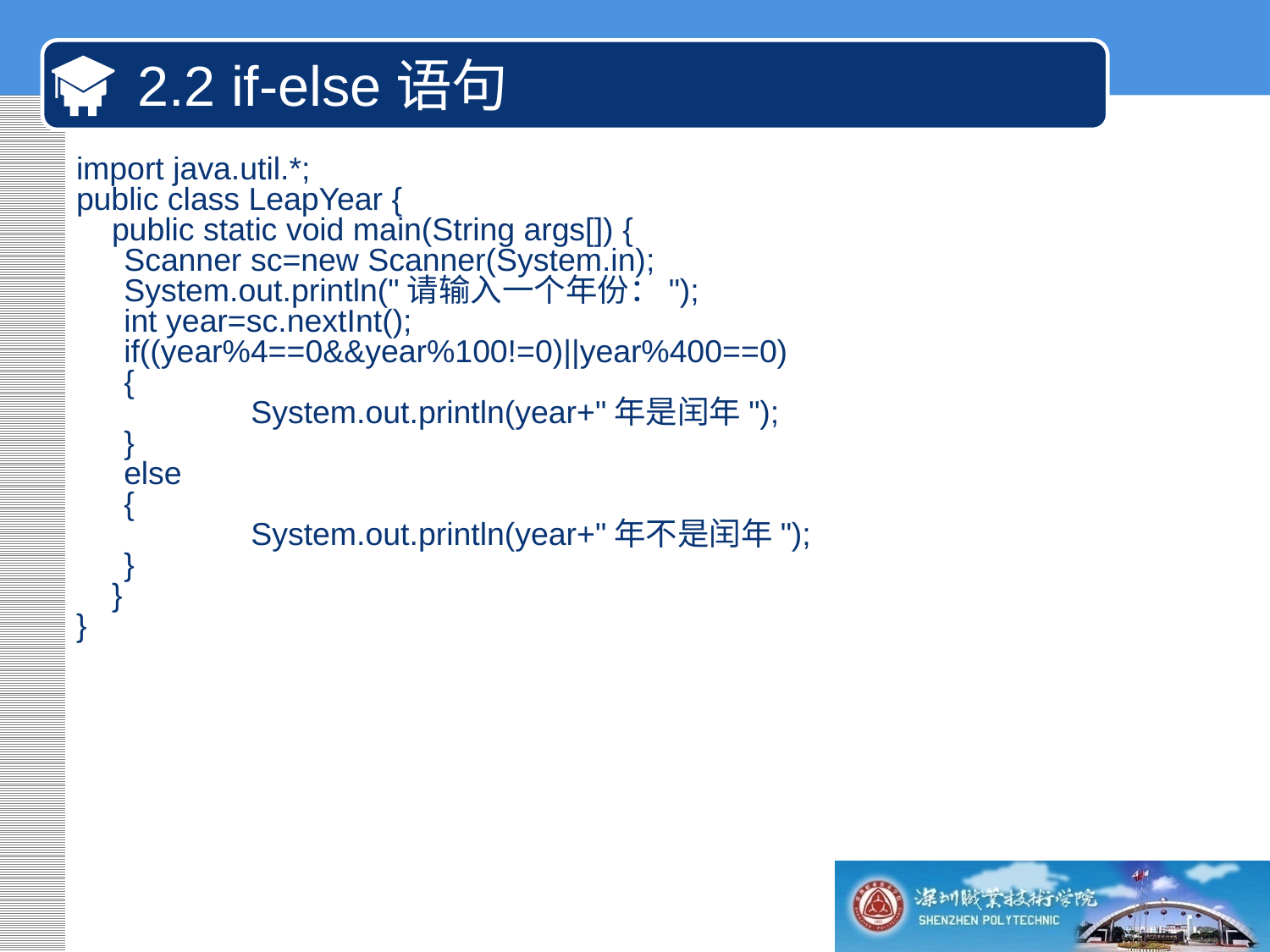

# 2.2 if-else语句
import java.util.*;
public class LeapYear {
    public static void main(String args[]) {
    	Scanner sc=new Scanner(System.in);
    	System.out.println("请输入一个年份：");
    	int year=sc.nextInt();
    	if((year%4==0&&year%100!=0)||year%400==0)
    	{
    		System.out.println(year+"年是闰年");
    	}
    	else
    	{
    		System.out.println(year+"年不是闰年");
    	}
    }
}